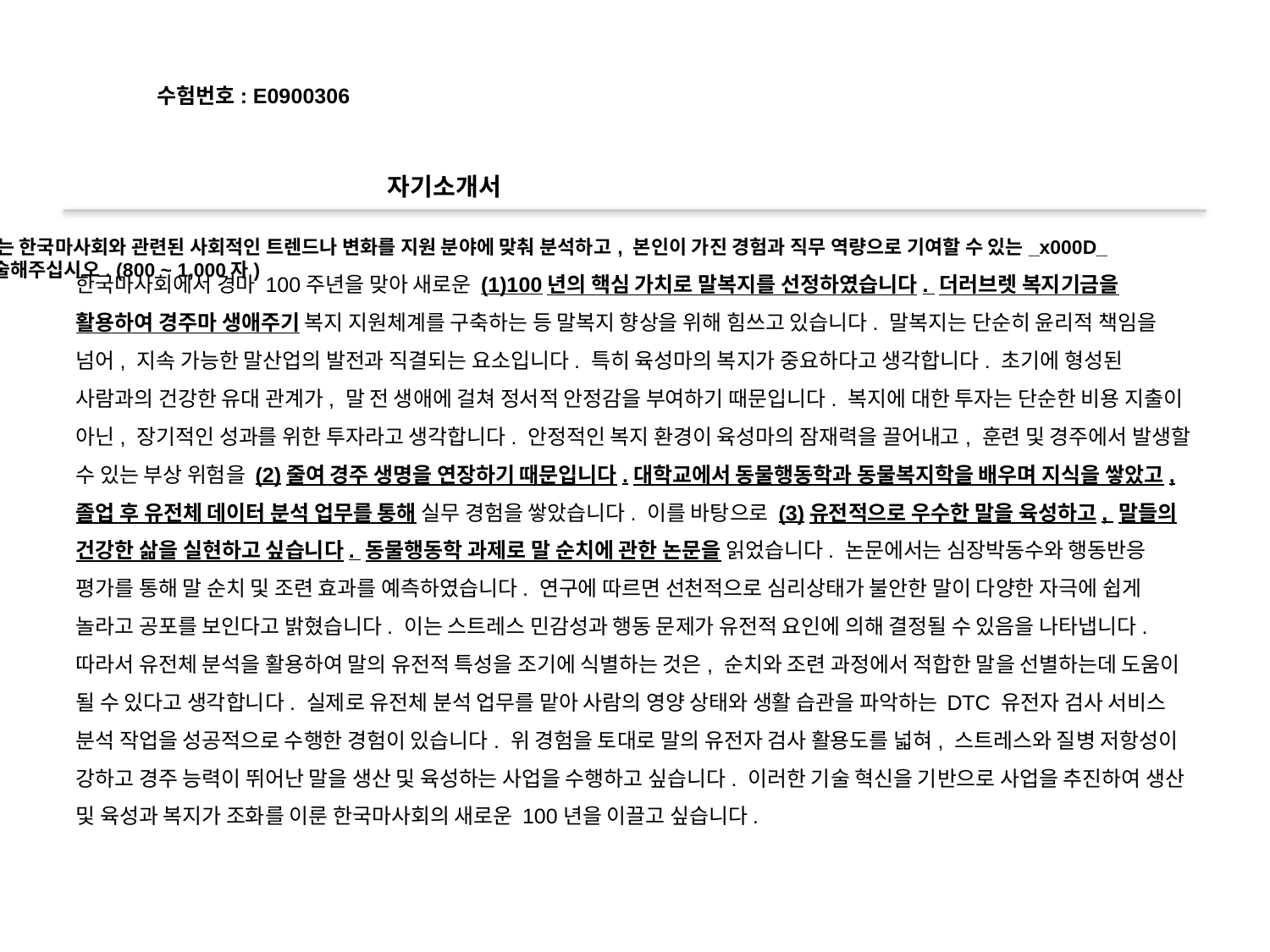

수험번호: E0900306
#

자기소개서

본인이 최근 관심을 갖고 있는 한국마사회와 관련된 사회적인 트렌드나 변화를 지원 분야에 맞춰 분석하고, 본인이 가진 경험과 직무 역량으로 기여할 수 있는_x000D_
바가 무엇인지 자세하게 기술해주십시오. (800 ~ 1,000자)

한국마사회에서 경마 100주년을 맞아 새로운 (1)100년의 핵심 가치로 말복지를 선정하였습니다. 더러브렛 복지기금을 활용하여 경주마 생애주기 복지 지원체계를 구축하는 등 말복지 향상을 위해 힘쓰고 있습니다. 말복지는 단순히 윤리적 책임을 넘어, 지속 가능한 말산업의 발전과 직결되는 요소입니다. 특히 육성마의 복지가 중요하다고 생각합니다. 초기에 형성된 사람과의 건강한 유대 관계가, 말 전 생애에 걸쳐 정서적 안정감을 부여하기 때문입니다. 복지에 대한 투자는 단순한 비용 지출이 아닌, 장기적인 성과를 위한 투자라고 생각합니다. 안정적인 복지 환경이 육성마의 잠재력을 끌어내고, 훈련 및 경주에서 발생할 수 있는 부상 위험을 (2)줄여 경주 생명을 연장하기 때문입니다.대학교에서 동물행동학과 동물복지학을 배우며 지식을 쌓았고, 졸업 후 유전체 데이터 분석 업무를 통해 실무 경험을 쌓았습니다. 이를 바탕으로 (3)유전적으로 우수한 말을 육성하고, 말들의 건강한 삶을 실현하고 싶습니다. 동물행동학 과제로 말 순치에 관한 논문을 읽었습니다. 논문에서는 심장박동수와 행동반응 평가를 통해 말 순치 및 조련 효과를 예측하였습니다. 연구에 따르면 선천적으로 심리상태가 불안한 말이 다양한 자극에 쉽게 놀라고 공포를 보인다고 밝혔습니다. 이는 스트레스 민감성과 행동 문제가 유전적 요인에 의해 결정될 수 있음을 나타냅니다. 따라서 유전체 분석을 활용하여 말의 유전적 특성을 조기에 식별하는 것은, 순치와 조련 과정에서 적합한 말을 선별하는데 도움이 될 수 있다고 생각합니다. 실제로 유전체 분석 업무를 맡아 사람의 영양 상태와 생활 습관을 파악하는 DTC 유전자 검사 서비스 분석 작업을 성공적으로 수행한 경험이 있습니다. 위 경험을 토대로 말의 유전자 검사 활용도를 넓혀, 스트레스와 질병 저항성이 강하고 경주 능력이 뛰어난 말을 생산 및 육성하는 사업을 수행하고 싶습니다. 이러한 기술 혁신을 기반으로 사업을 추진하여 생산 및 육성과 복지가 조화를 이룬 한국마사회의 새로운 100년을 이끌고 싶습니다.

자기소개서 기반 면접 질문 제안

(1) 더러브렛 복지기금을 활용하여 추진하고 있는 말복지 지원체계의 구체적인 방안은 무엇인가요?
(2) 말 순치 및 조련 과정에서 유전적 분석이 어떻게 활용될 수 있다고 생각하십니까?
(3) 유전체 분석을 통해 말의 유전적 특성을 조기에 식별하고자 할 때, 구체적으로 어떤 방법을 사용하시겠습니까?